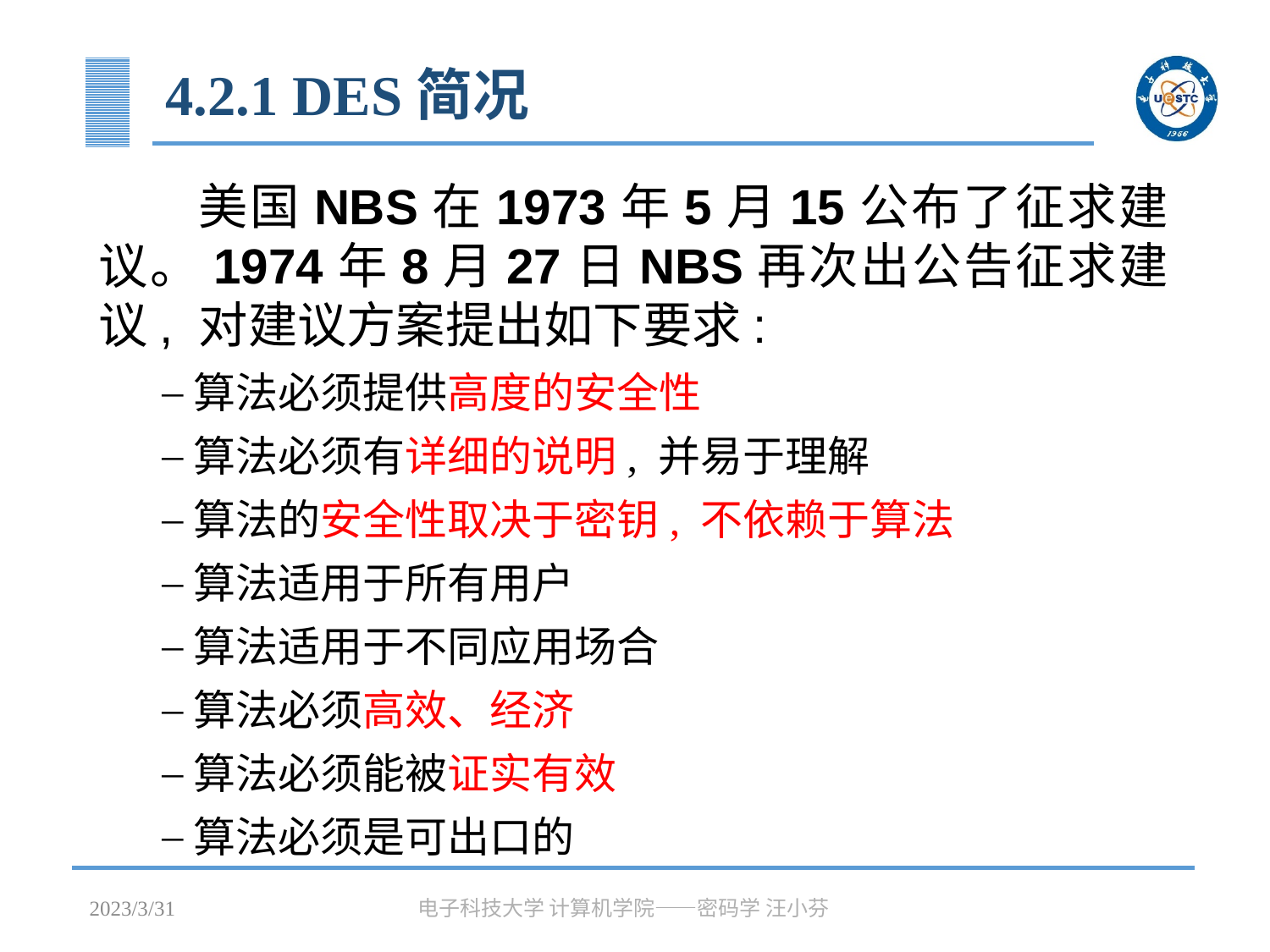

# 4.2.1 DES简况
美国NBS在1973年5月15公布了征求建议。1974年8月27日NBS再次出公告征求建议, 对建议方案提出如下要求:
算法必须提供高度的安全性
算法必须有详细的说明, 并易于理解
算法的安全性取决于密钥, 不依赖于算法
算法适用于所有用户
算法适用于不同应用场合
算法必须高效、经济
算法必须能被证实有效
算法必须是可出口的

2023/3/31
电子科技大学 计算机学院——密码学 汪小芬